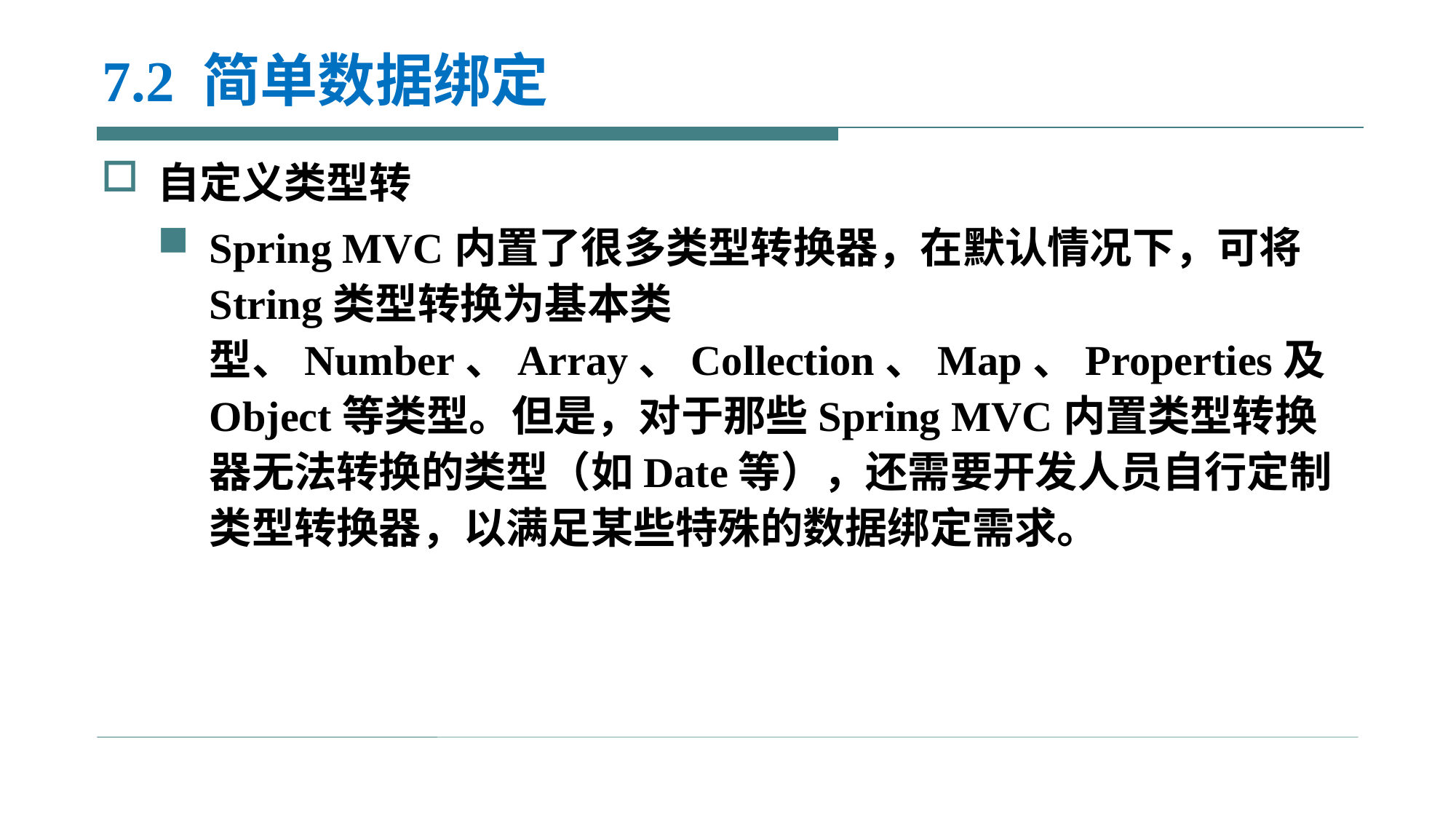

# 7.2 简单数据绑定
自定义类型转
Spring MVC内置了很多类型转换器，在默认情况下，可将String类型转换为基本类型、Number、Array、Collection、Map、Properties及Object等类型。但是，对于那些Spring MVC内置类型转换器无法转换的类型（如Date等），还需要开发人员自行定制类型转换器，以满足某些特殊的数据绑定需求。

11